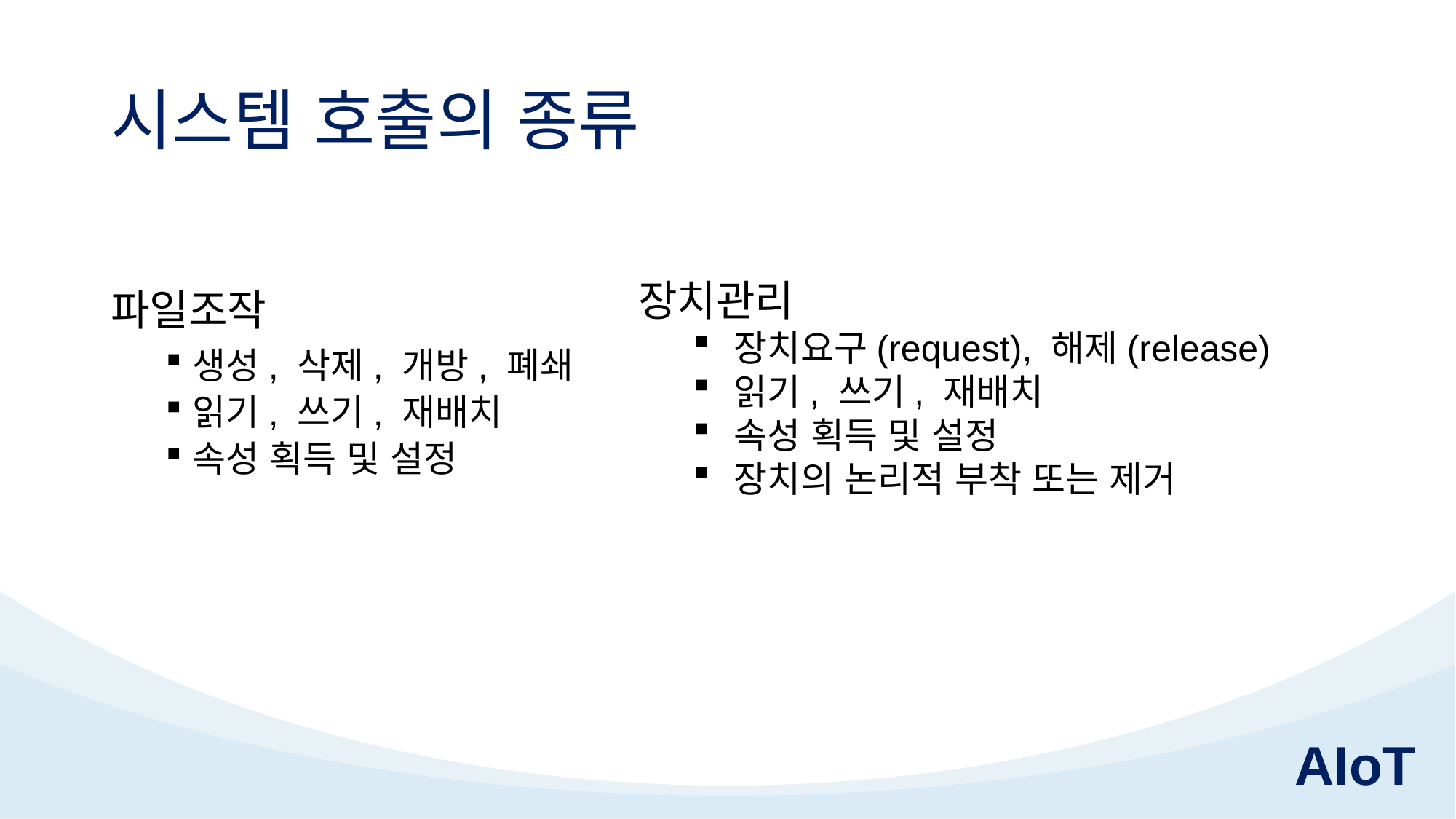

# 시스템 호출의 종류

파일조작
생성, 삭제, 개방, 폐쇄
읽기, 쓰기, 재배치
속성 획득 및 설정
장치관리
장치요구(request), 해제(release)
읽기, 쓰기, 재배치
속성 획득 및 설정
장치의 논리적 부착 또는 제거